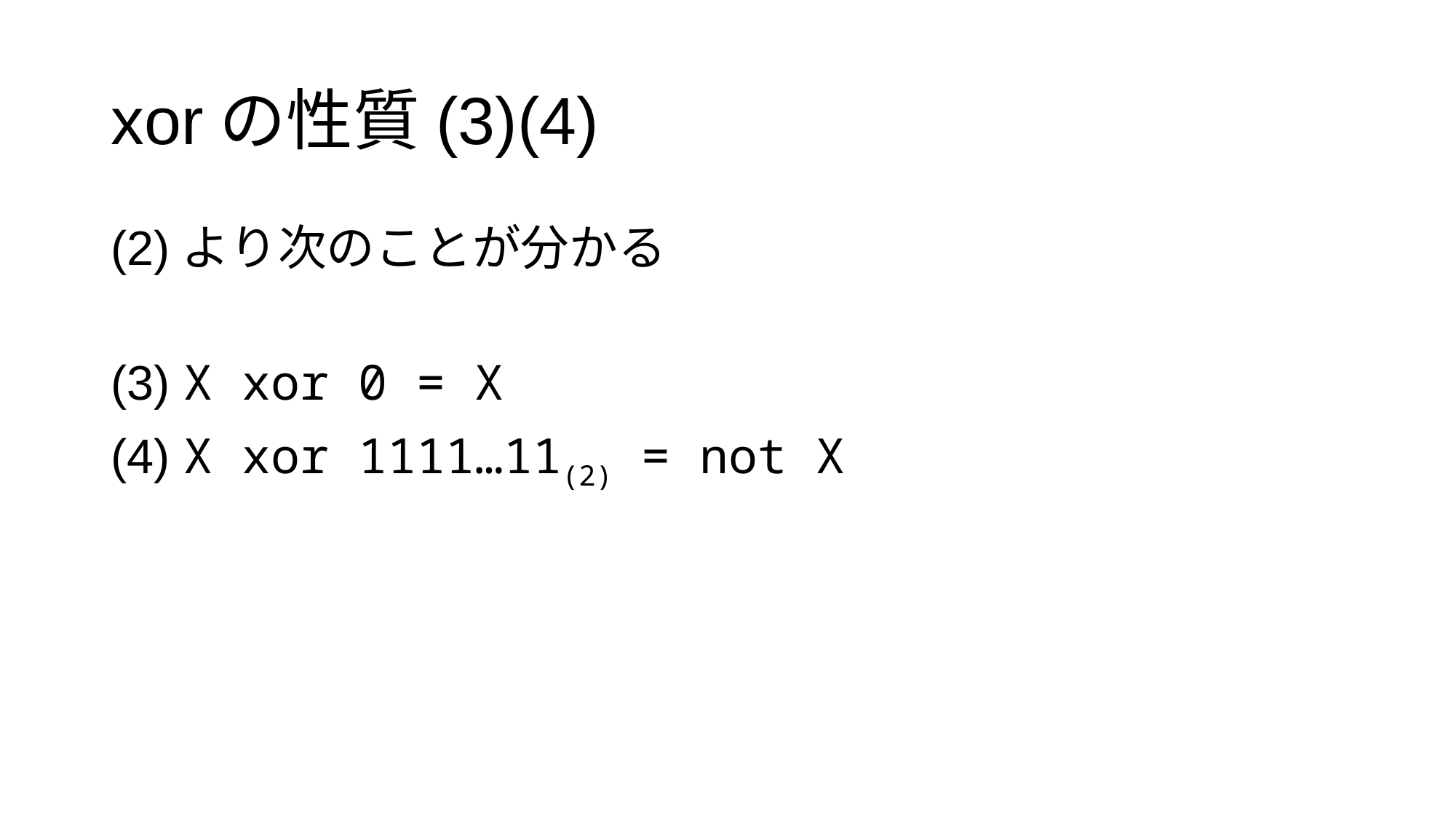

# xorの性質(3)(4)
(2)より次のことが分かる

(3) X xor 0 = X
(4) X xor 1111…11(2) = not X